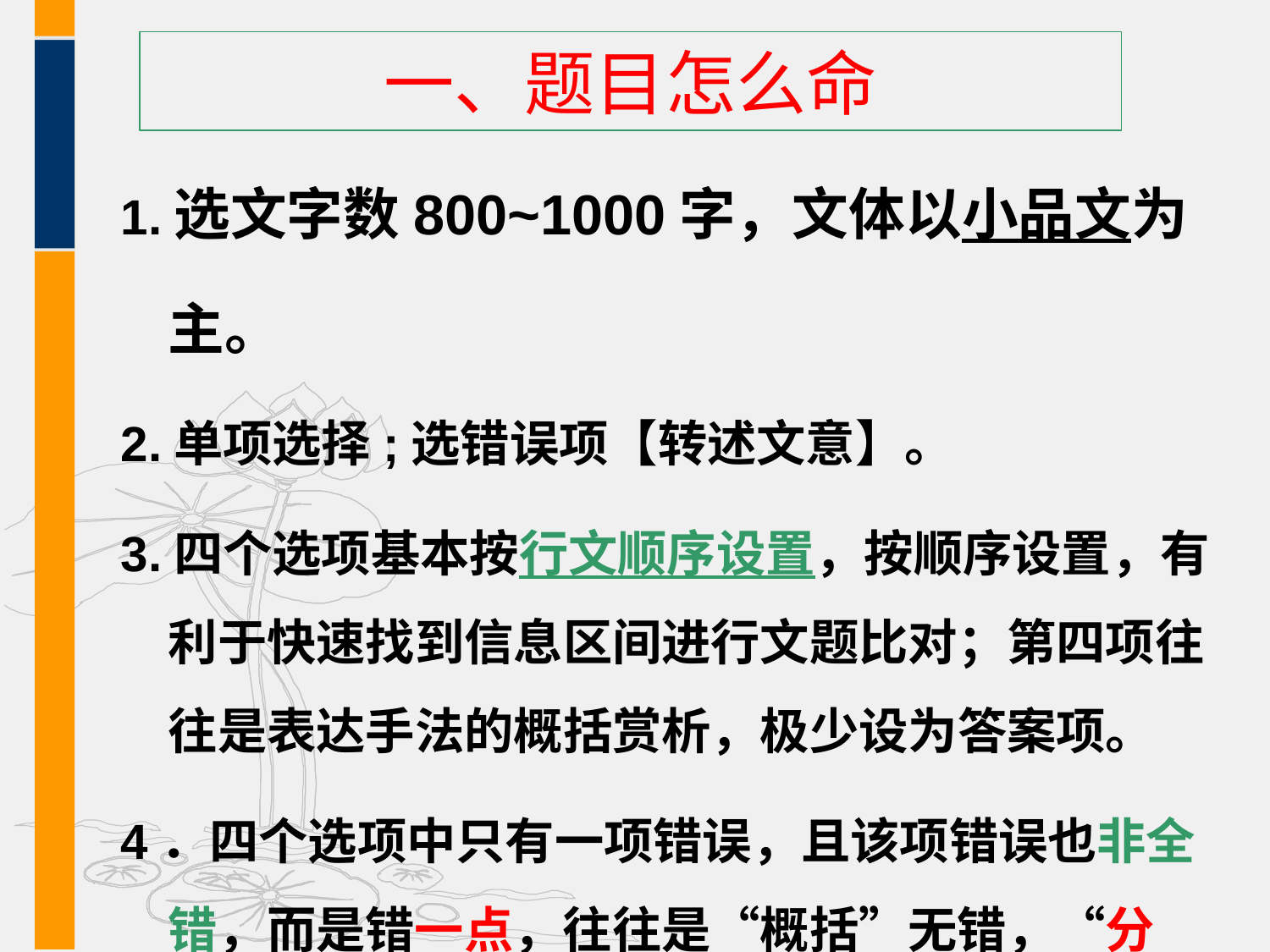

# 一、题目怎么命
1.选文字数800~1000字，文体以小品文为主。
2.单项选择;选错误项【转述文意】。
3.四个选项基本按行文顺序设置，按顺序设置，有利于快速找到信息区间进行文题比对；第四项往往是表达手法的概括赏析，极少设为答案项。
4．四个选项中只有一项错误，且该项错误也非全错，而是错一点，往往是“概括”无错，“分析”有瑕。——重分析、轻概括。